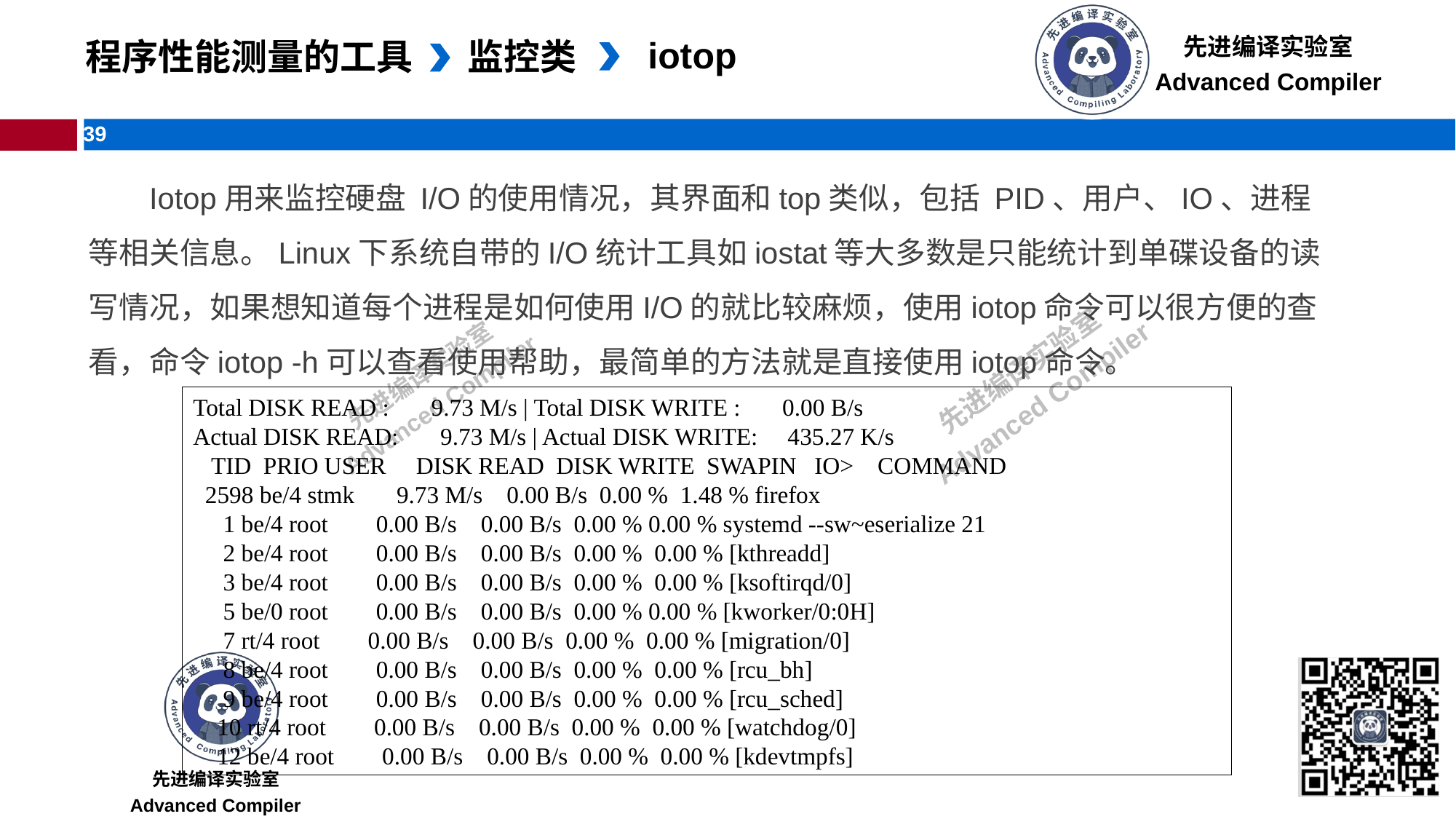

iotop
 程序性能测量的工具
监控类

Iotop用来监控硬盘 I/O的使用情况，其界面和top类似，包括 PID、用户、IO、进程等相关信息。Linux下系统自带的I/O统计工具如iostat等大多数是只能统计到单碟设备的读写情况，如果想知道每个进程是如何使用I/O的就比较麻烦，使用iotop命令可以很方便的查看，命令iotop -h可以查看使用帮助，最简单的方法就是直接使用iotop命令。
Total DISK READ :       9.73 M/s | Total DISK WRITE :       0.00 B/s
Actual DISK READ:       9.73 M/s | Actual DISK WRITE:     435.27 K/s
   TID  PRIO USER     DISK READ  DISK WRITE  SWAPIN   IO>    COMMAND
  2598 be/4 stmk       9.73 M/s    0.00 B/s  0.00 %  1.48 % firefox
     1 be/4 root        0.00 B/s    0.00 B/s  0.00 % 0.00 % systemd --sw~eserialize 21
     2 be/4 root        0.00 B/s    0.00 B/s  0.00 %  0.00 % [kthreadd]
     3 be/4 root        0.00 B/s    0.00 B/s  0.00 %  0.00 % [ksoftirqd/0]
     5 be/0 root        0.00 B/s    0.00 B/s  0.00 % 0.00 % [kworker/0:0H]
     7 rt/4 root        0.00 B/s    0.00 B/s  0.00 %  0.00 % [migration/0]
     8 be/4 root        0.00 B/s    0.00 B/s  0.00 %  0.00 % [rcu_bh]
     9 be/4 root        0.00 B/s    0.00 B/s  0.00 %  0.00 % [rcu_sched]
    10 rt/4 root        0.00 B/s    0.00 B/s  0.00 %  0.00 % [watchdog/0]
    12 be/4 root        0.00 B/s    0.00 B/s  0.00 %  0.00 % [kdevtmpfs]